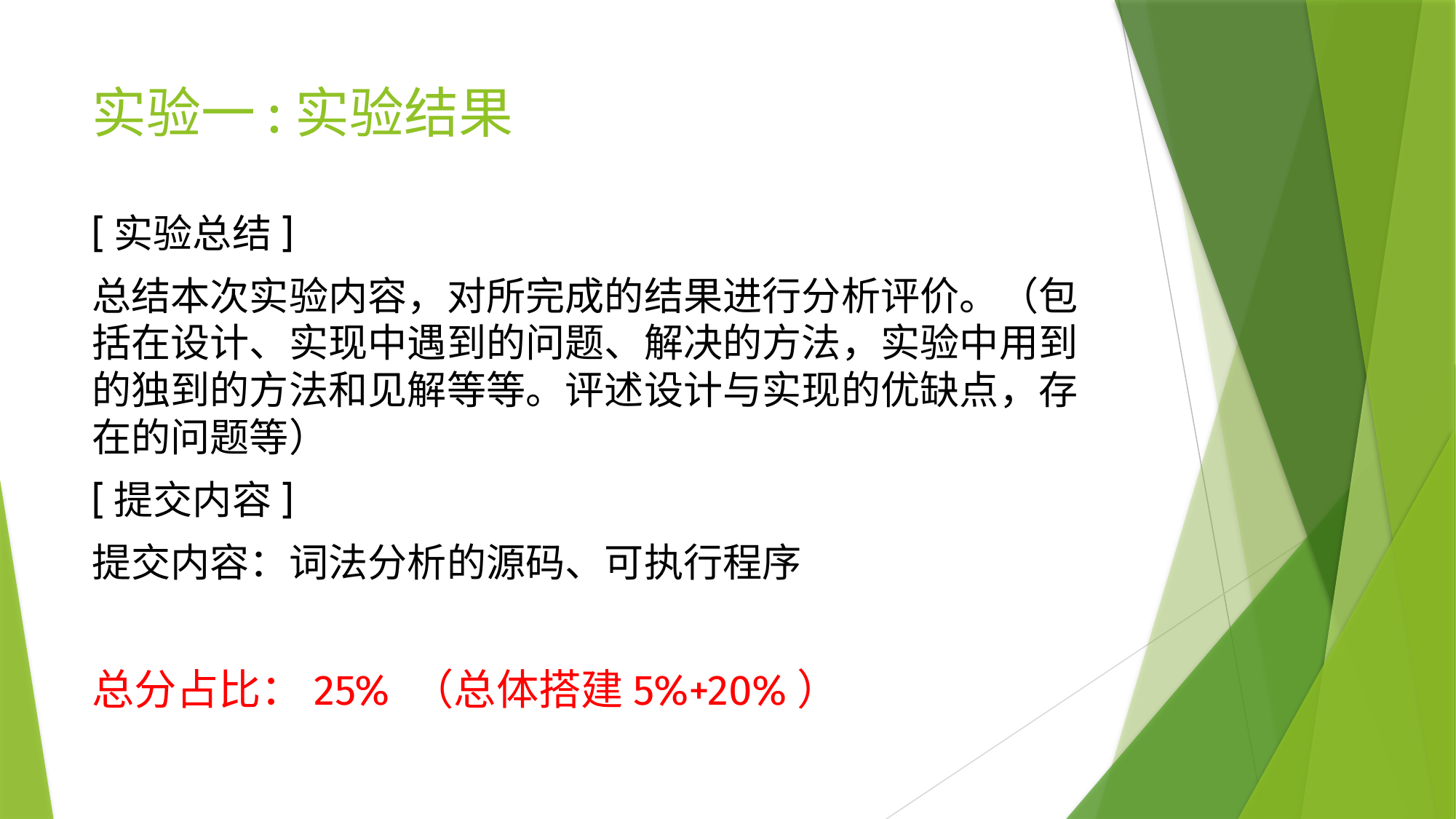

# 实验一:实验结果
[实验总结]
总结本次实验内容，对所完成的结果进行分析评价。（包括在设计、实现中遇到的问题、解决的方法，实验中用到的独到的方法和见解等等。评述设计与实现的优缺点，存在的问题等）
[提交内容]
提交内容：词法分析的源码、可执行程序

总分占比：25% （总体搭建5%+20%）